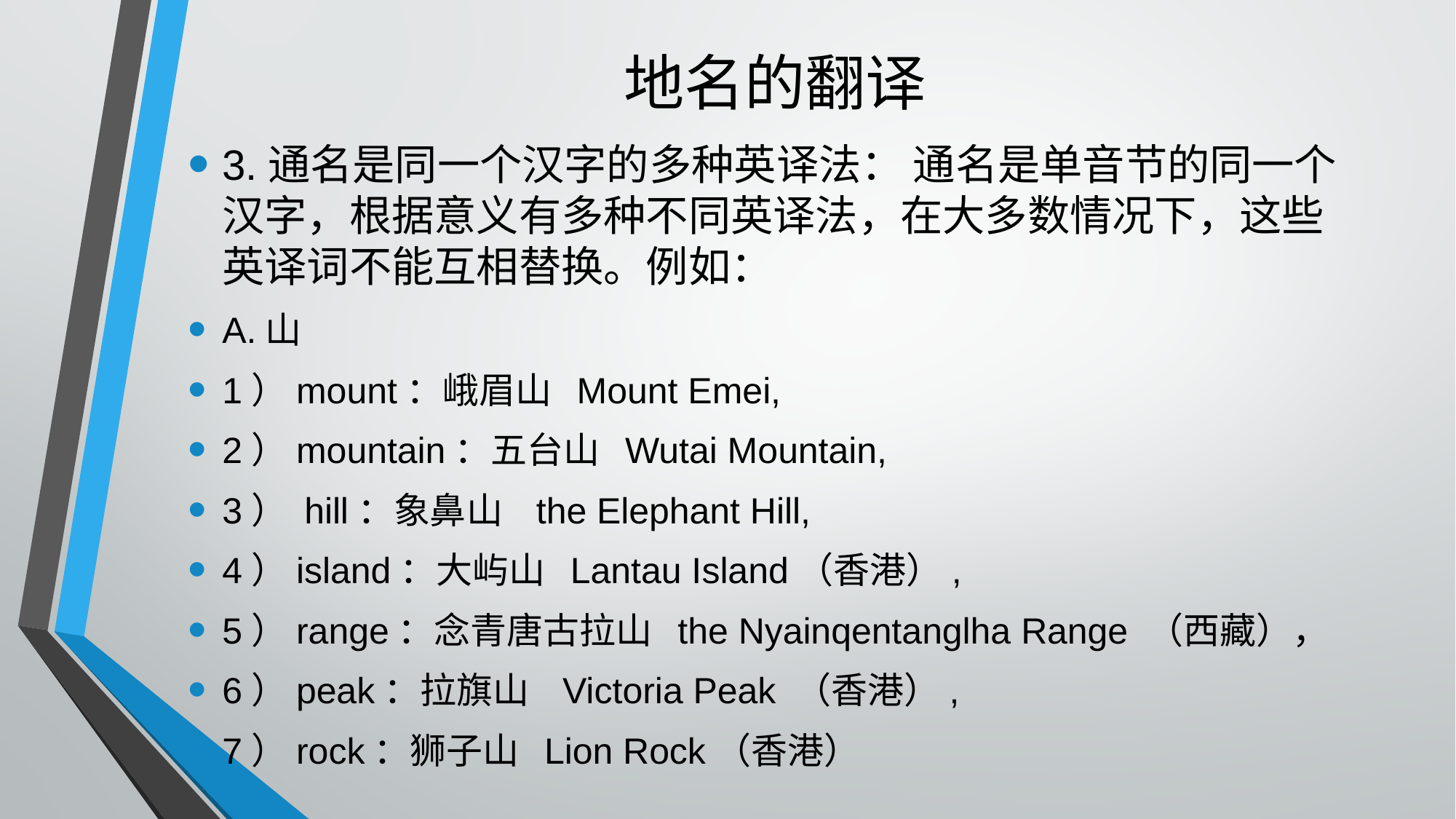

# 地名的翻译
3.通名是同一个汉字的多种英译法： 通名是单音节的同一个汉字，根据意义有多种不同英译法，在大多数情况下，这些英译词不能互相替换。例如：
A.山
1）mount：峨眉山  Mount Emei,
2）mountain：五台山  Wutai Mountain,
3） hill：象鼻山   the Elephant Hill,
4）island：大屿山  Lantau Island（香港）,
5）range：念青唐古拉山  the Nyainqentanglha Range （西藏），
6）peak：拉旗山   Victoria Peak （香港）,
7）rock：狮子山  Lion Rock（香港）